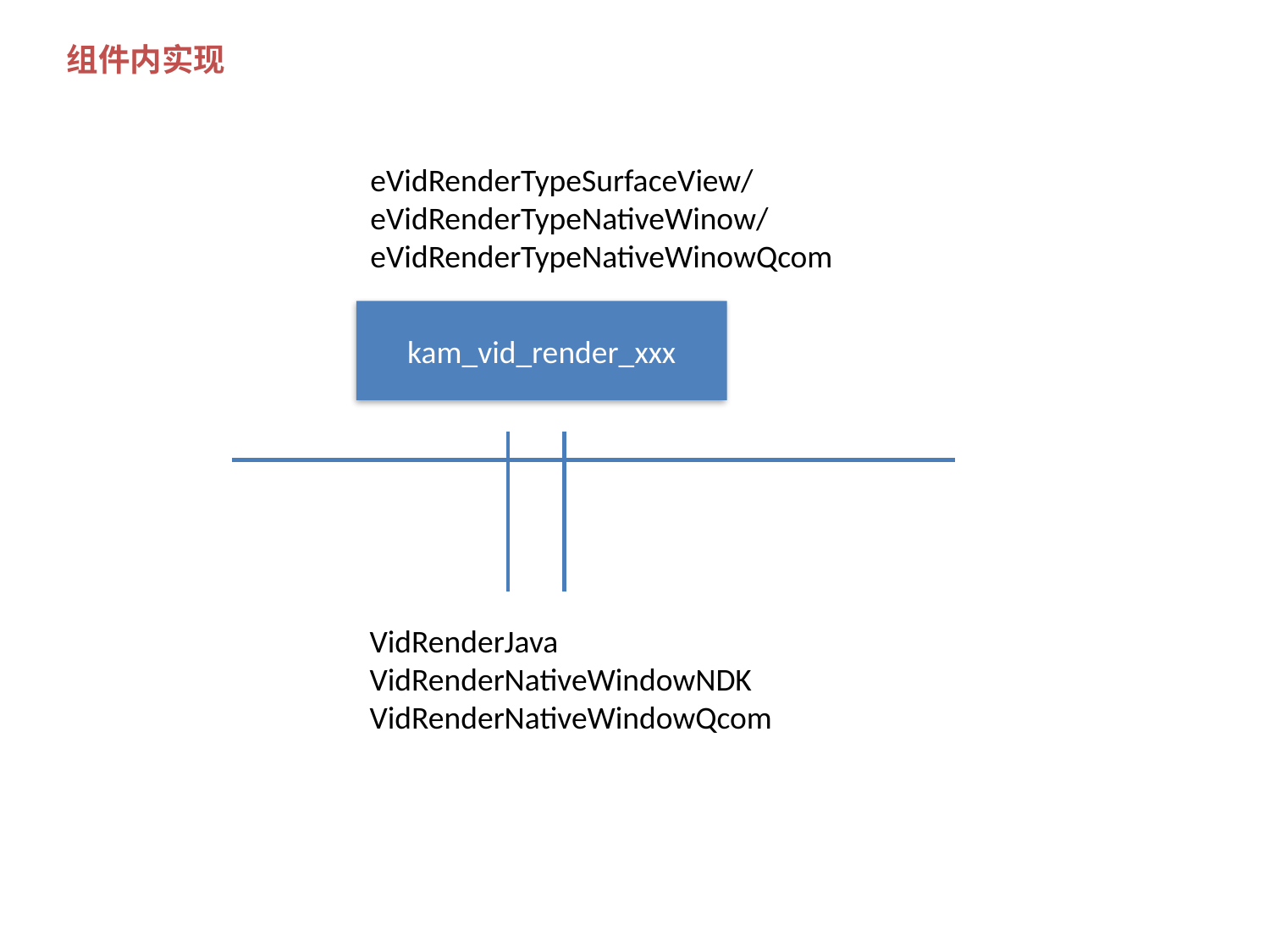

组件内实现
eVidRenderTypeSurfaceView/
eVidRenderTypeNativeWinow/
eVidRenderTypeNativeWinowQcom
kam_vid_render_xxx
VidRenderJava
VidRenderNativeWindowNDK
VidRenderNativeWindowQcom